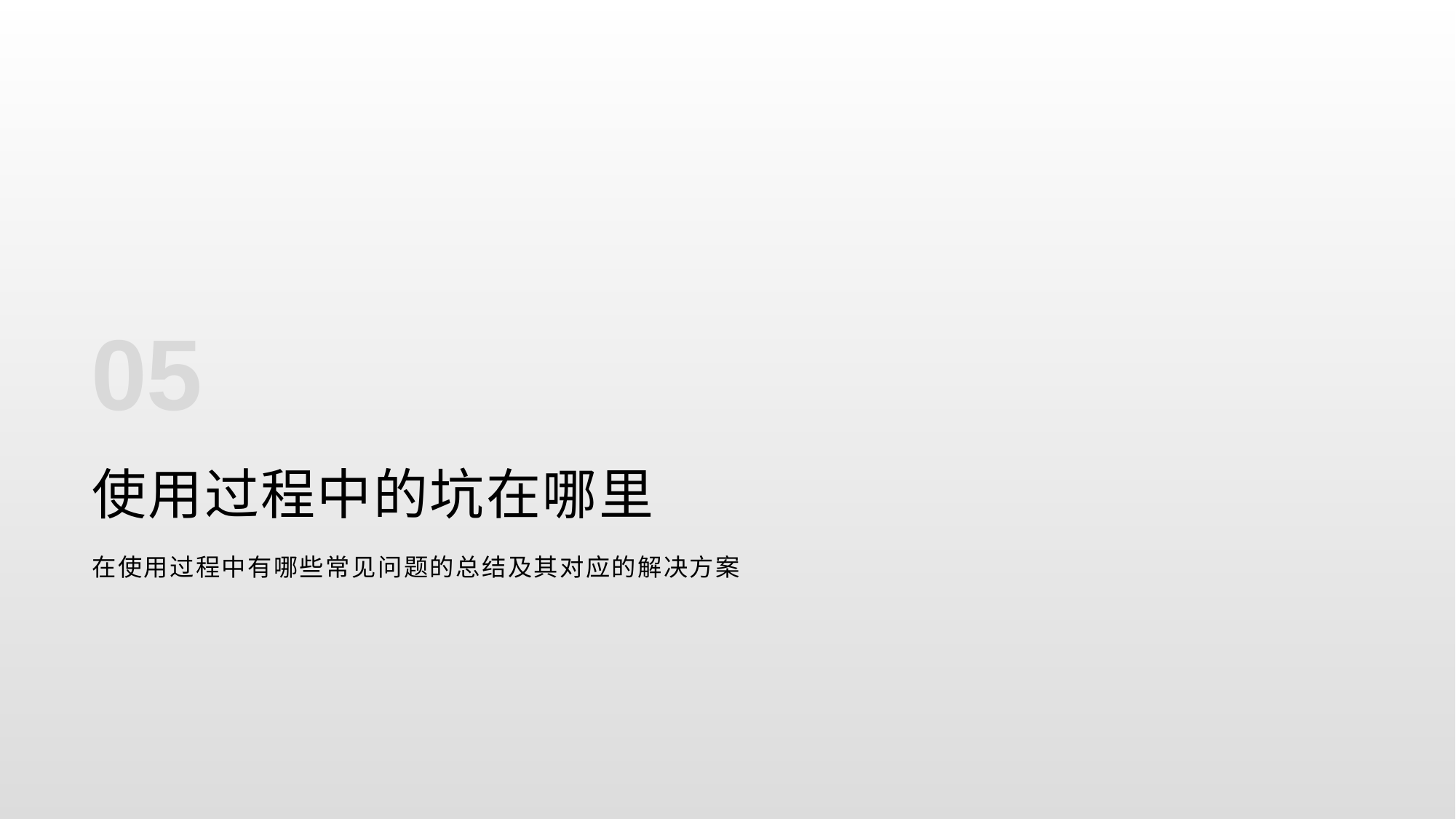

05
# 使用过程中的坑在哪里
在使用过程中有哪些常见问题的总结及其对应的解决方案